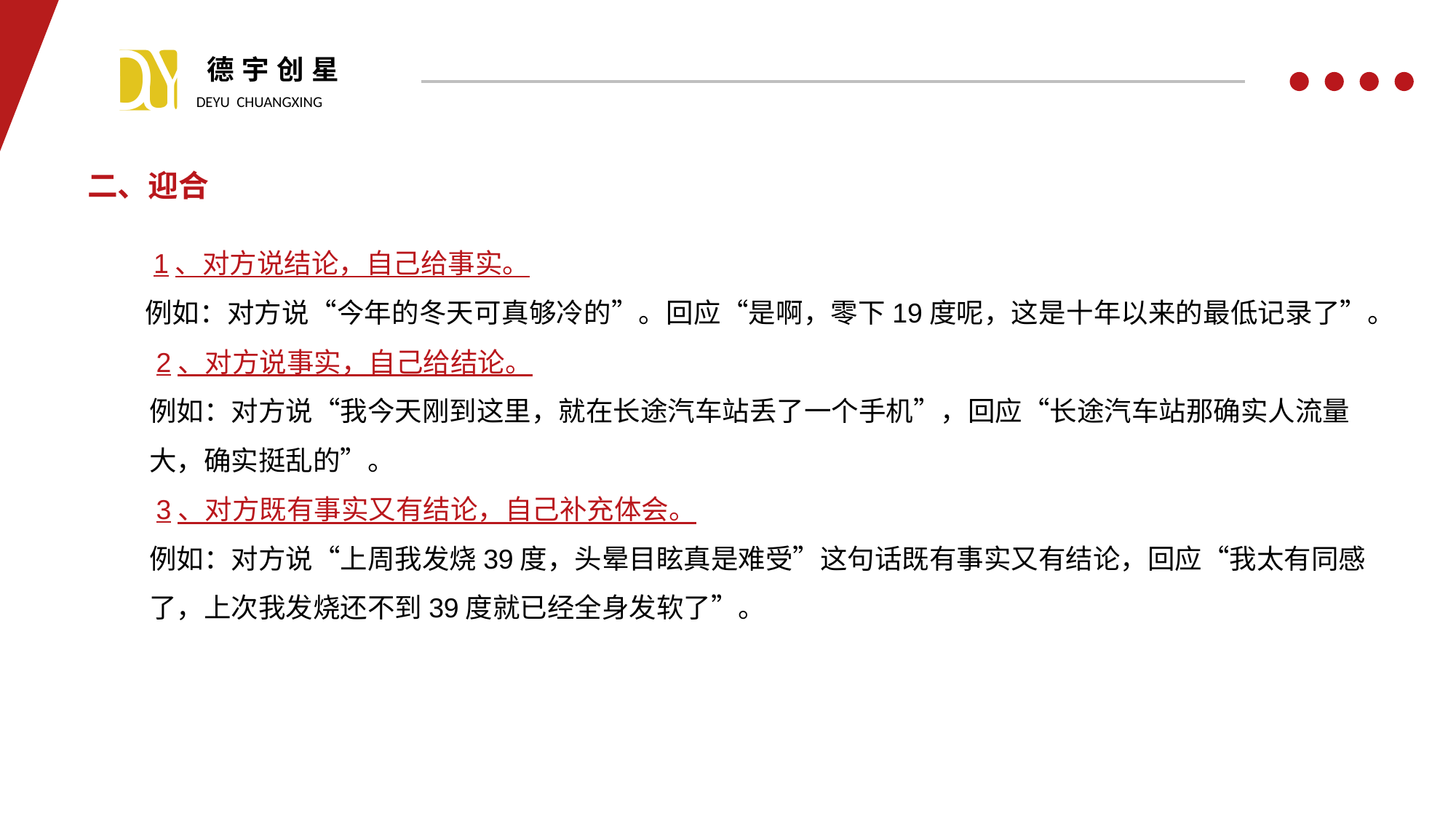

二、迎合

        1、对方说结论，自己给事实。
        例如：对方说“今年的冬天可真够冷的”。回应“是啊，零下19度呢，这是十年以来的最低记录了”。
         2、对方说事实，自己给结论。
         例如：对方说“我今天刚到这里，就在长途汽车站丢了一个手机”，回应“长途汽车站那确实人流量
         大，确实挺乱的”。
         3、对方既有事实又有结论，自己补充体会。
         例如：对方说“上周我发烧39度，头晕目眩真是难受”这句话既有事实又有结论，回应“我太有同感
         了，上次我发烧还不到39度就已经全身发软了”。